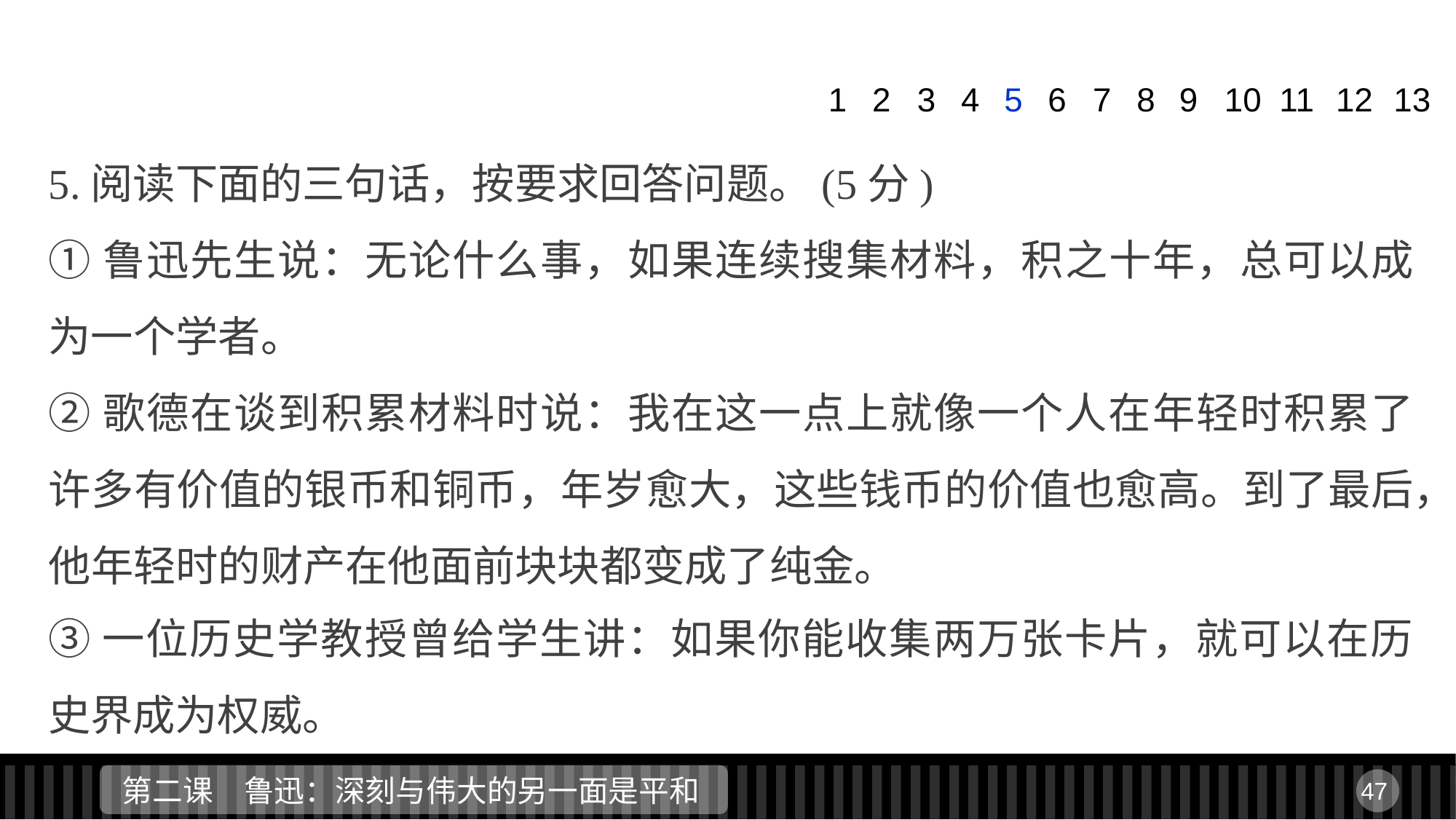

1
2
3
4
5
6
7
8
9
11
12
13
10
5.阅读下面的三句话，按要求回答问题。(5分)
①鲁迅先生说：无论什么事，如果连续搜集材料，积之十年，总可以成为一个学者。
②歌德在谈到积累材料时说：我在这一点上就像一个人在年轻时积累了许多有价值的银币和铜币，年岁愈大，这些钱币的价值也愈高。到了最后，他年轻时的财产在他面前块块都变成了纯金。
③一位历史学教授曾给学生讲：如果你能收集两万张卡片，就可以在历史界成为权威。